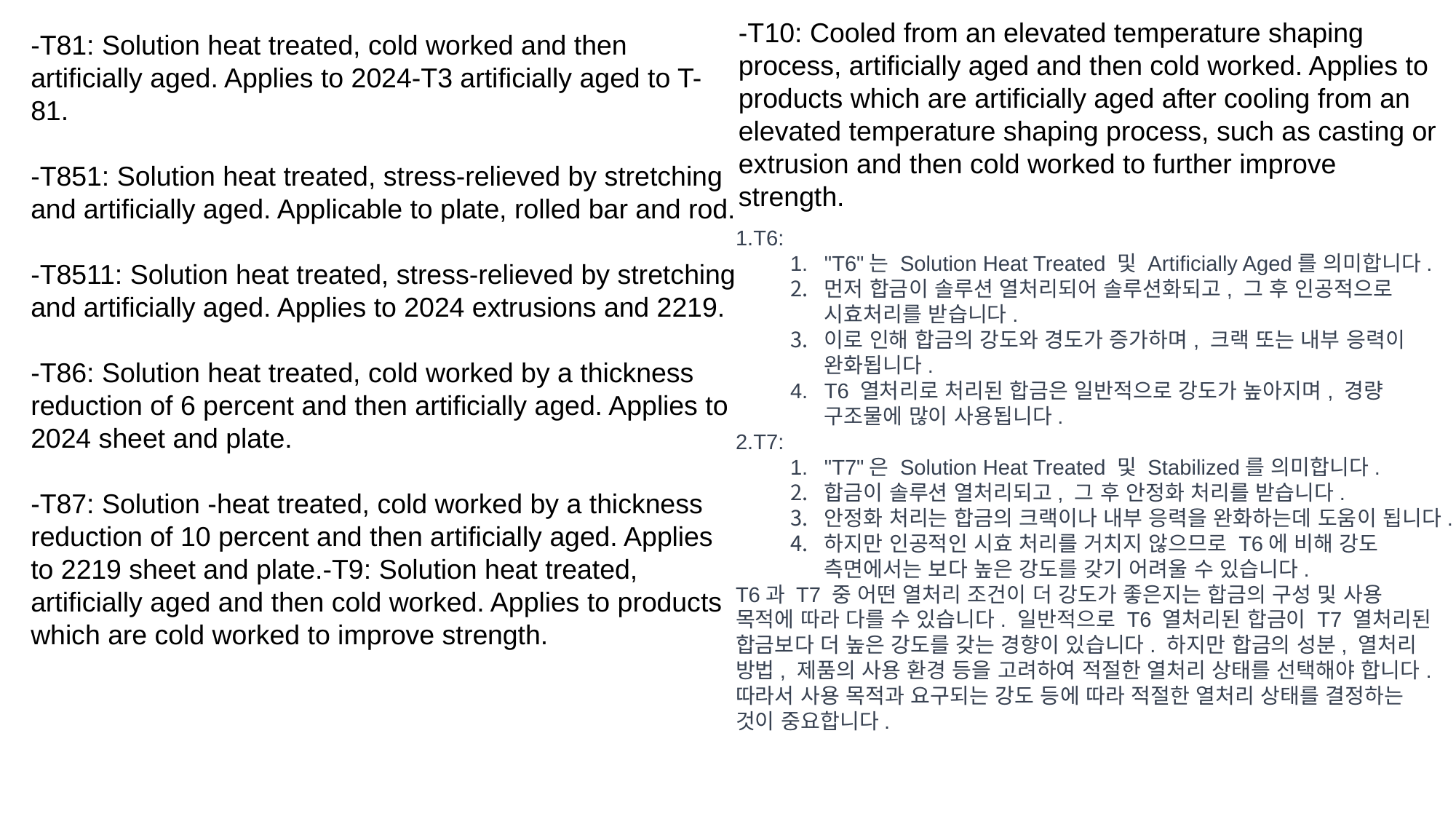

-T10: Cooled from an elevated temperature shaping process, artificially aged and then cold worked. Applies to products which are artificially aged after cooling from an elevated temperature shaping process, such as casting or extrusion and then cold worked to further improve strength.
-T81: Solution heat treated, cold worked and then artificially aged. Applies to 2024-T3 artificially aged to T-81.

-T851: Solution heat treated, stress-relieved by stretching and artificially aged. Applicable to plate, rolled bar and rod.

-T8511: Solution heat treated, stress-relieved by stretching and artificially aged. Applies to 2024 extrusions and 2219.

-T86: Solution heat treated, cold worked by a thickness reduction of 6 percent and then artificially aged. Applies to 2024 sheet and plate.

-T87: Solution -heat treated, cold worked by a thickness reduction of 10 percent and then artificially aged. Applies to 2219 sheet and plate.-T9: Solution heat treated, artificially aged and then cold worked. Applies to products which are cold worked to improve strength.

T6:
"T6"는 Solution Heat Treated 및 Artificially Aged를 의미합니다.
먼저 합금이 솔루션 열처리되어 솔루션화되고, 그 후 인공적으로 시효처리를 받습니다.
이로 인해 합금의 강도와 경도가 증가하며, 크랙 또는 내부 응력이 완화됩니다.
T6 열처리로 처리된 합금은 일반적으로 강도가 높아지며, 경량 구조물에 많이 사용됩니다.
T7:
"T7"은 Solution Heat Treated 및 Stabilized를 의미합니다.
합금이 솔루션 열처리되고, 그 후 안정화 처리를 받습니다.
안정화 처리는 합금의 크랙이나 내부 응력을 완화하는데 도움이 됩니다.
하지만 인공적인 시효 처리를 거치지 않으므로 T6에 비해 강도 측면에서는 보다 높은 강도를 갖기 어려울 수 있습니다.
T6과 T7 중 어떤 열처리 조건이 더 강도가 좋은지는 합금의 구성 및 사용 목적에 따라 다를 수 있습니다. 일반적으로 T6 열처리된 합금이 T7 열처리된 합금보다 더 높은 강도를 갖는 경향이 있습니다. 하지만 합금의 성분, 열처리 방법, 제품의 사용 환경 등을 고려하여 적절한 열처리 상태를 선택해야 합니다. 따라서 사용 목적과 요구되는 강도 등에 따라 적절한 열처리 상태를 결정하는 것이 중요합니다.